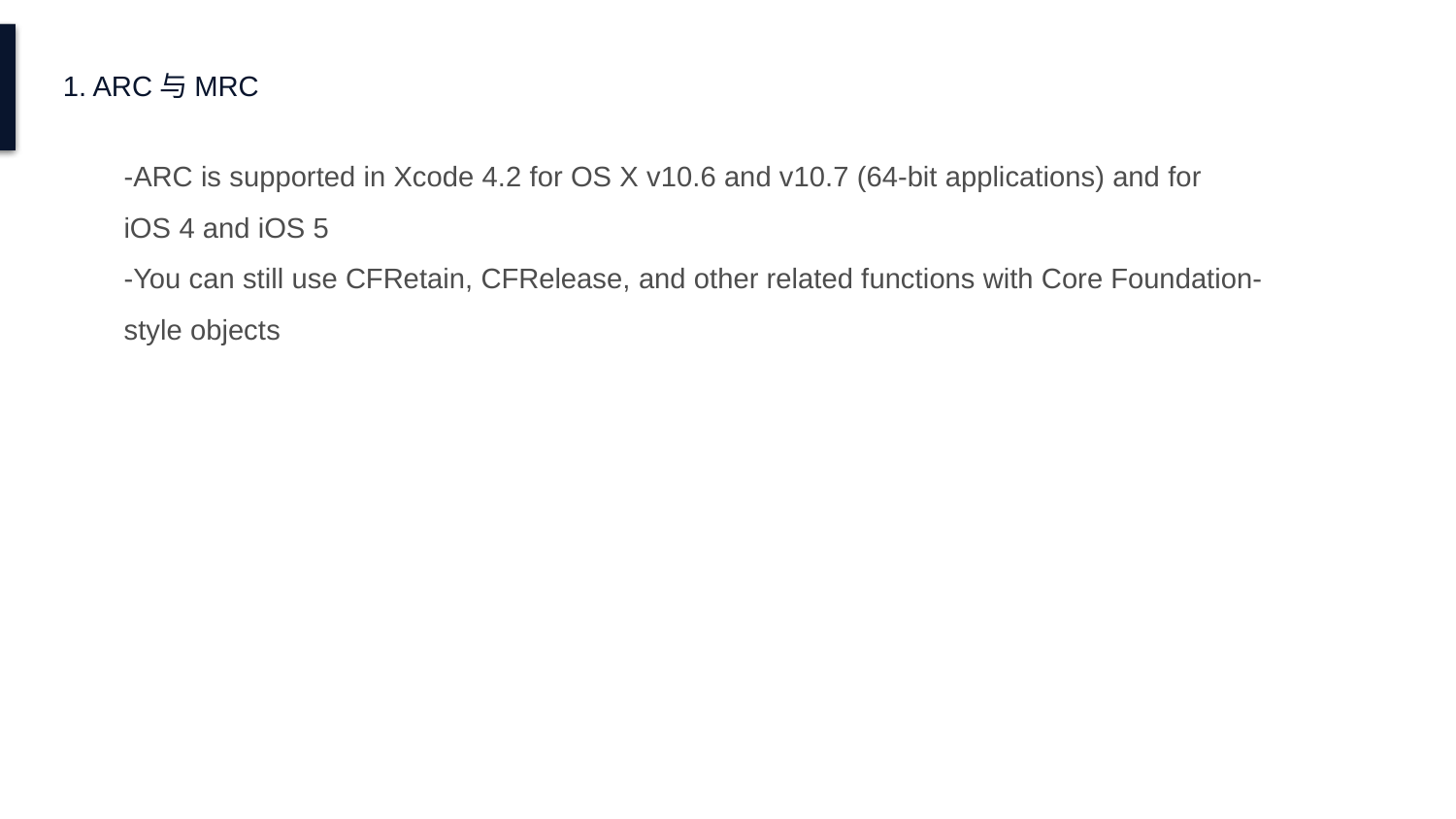

1. ARC与MRC
-ARC is supported in Xcode 4.2 for OS X v10.6 and v10.7 (64-bit applications) and for iOS 4 and iOS 5
-You can still use CFRetain, CFRelease, and other related functions with Core Foundation-style objects